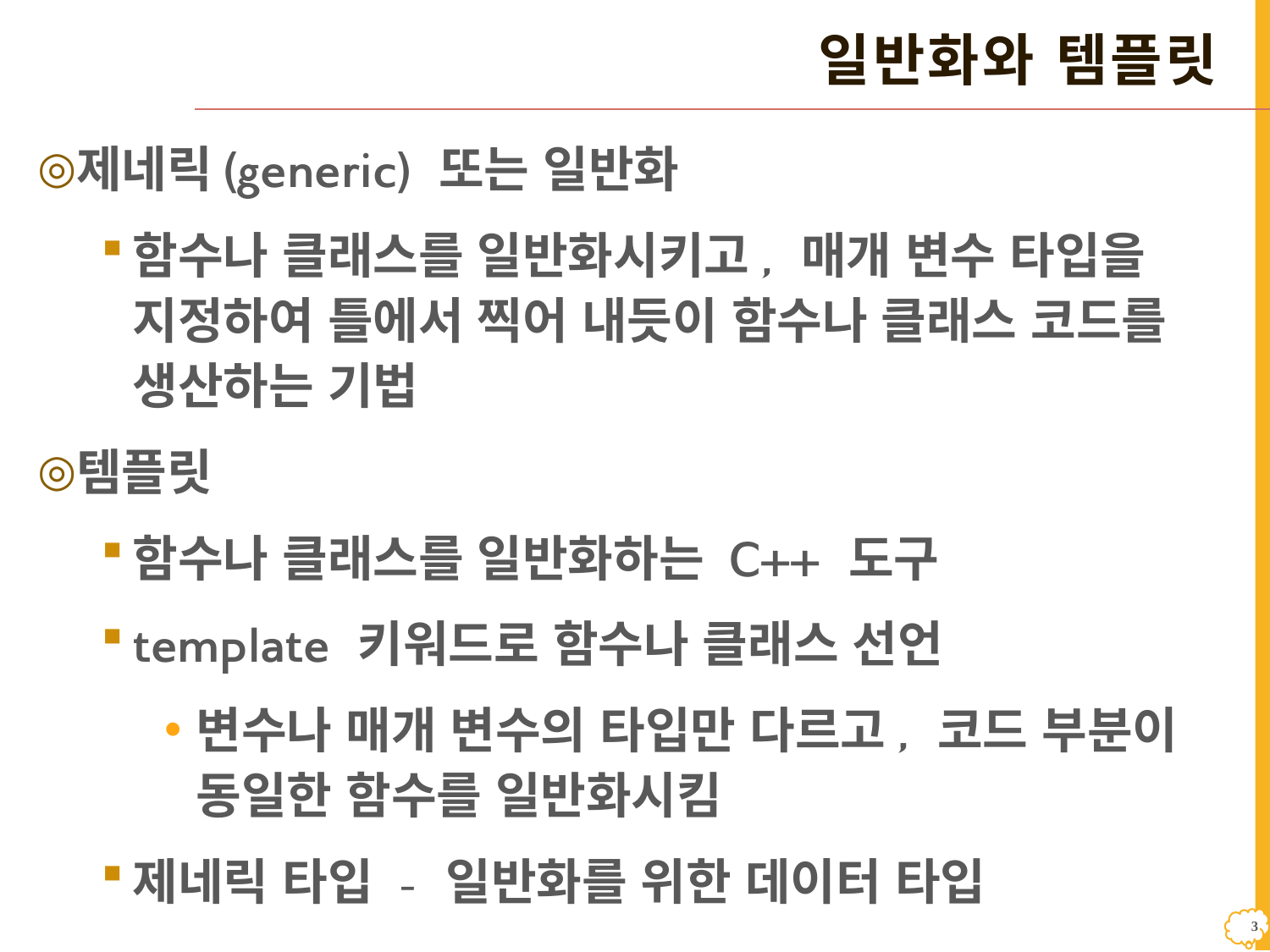

# 일반화와 템플릿
제네릭(generic) 또는 일반화
함수나 클래스를 일반화시키고, 매개 변수 타입을 지정하여 틀에서 찍어 내듯이 함수나 클래스 코드를 생산하는 기법
템플릿
함수나 클래스를 일반화하는 C++ 도구
template 키워드로 함수나 클래스 선언
변수나 매개 변수의 타입만 다르고, 코드 부분이 동일한 함수를 일반화시킴
제네릭 타입 - 일반화를 위한 데이터 타입

3